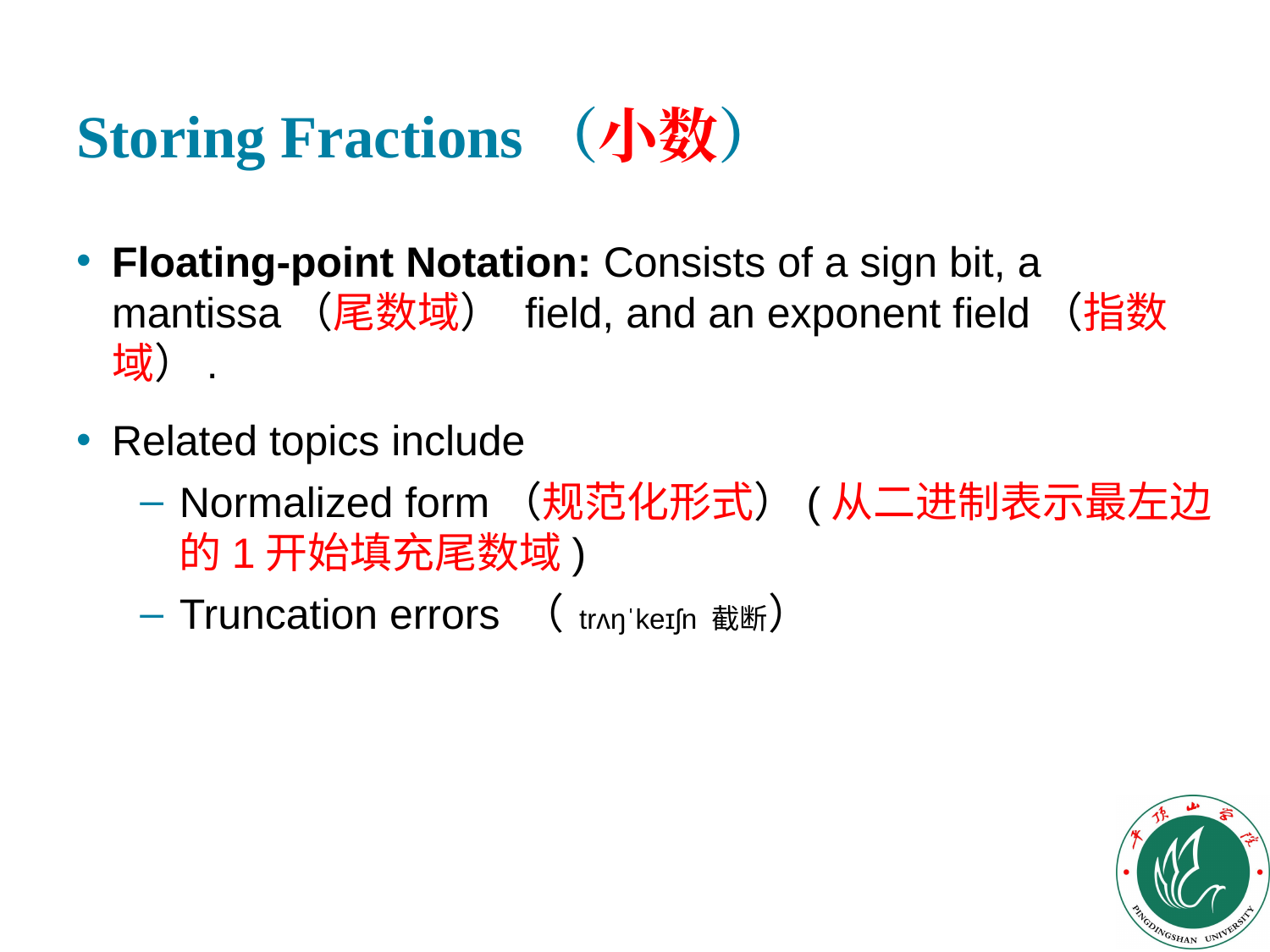

# Storing Fractions（小数）
Floating-point Notation: Consists of a sign bit, a mantissa（尾数域） field, and an exponent field（指数域）.
Related topics include
Normalized form（规范化形式）(从二进制表示最左边的1开始填充尾数域)
Truncation errors （ trʌŋˈkeɪʃn 截断）